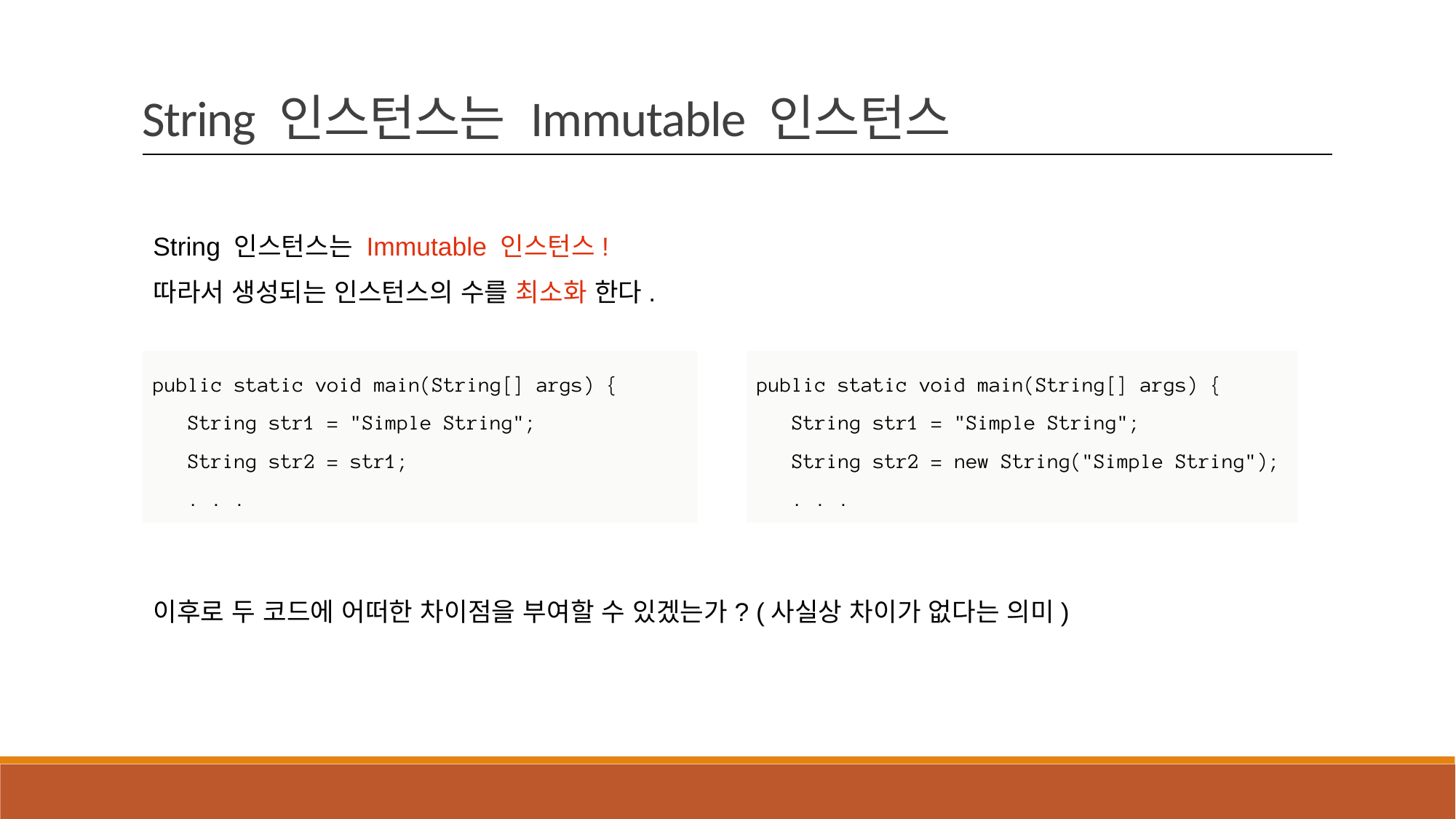

String 인스턴스는 Immutable 인스턴스
String 인스턴스는 Immutable 인스턴스!
따라서 생성되는 인스턴스의 수를 최소화 한다.

public static void main(String[] args) {
   String str1 = "Simple String";
   String str2 = str1;
   . . .
public static void main(String[] args) {
   String str1 = "Simple String";
   String str2 = new String("Simple String");
   . . .
이후로 두 코드에 어떠한 차이점을 부여할 수 있겠는가? (사실상 차이가 없다는 의미)